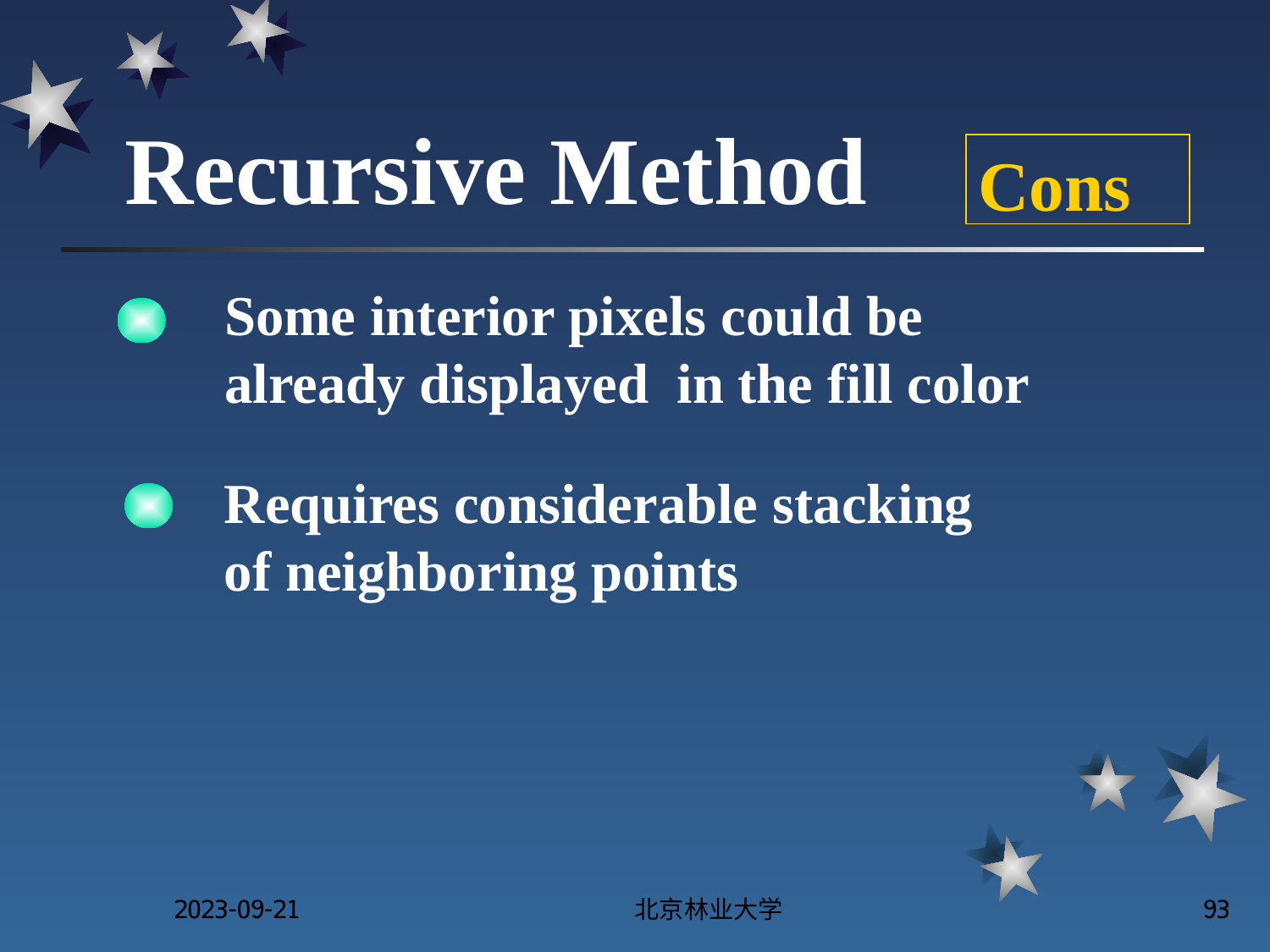

# Recursive Method
Cons
Some interior pixels could be already displayed  in the fill color

Requires considerable stacking of neighboring points

2023-09-21
北京林业大学
93